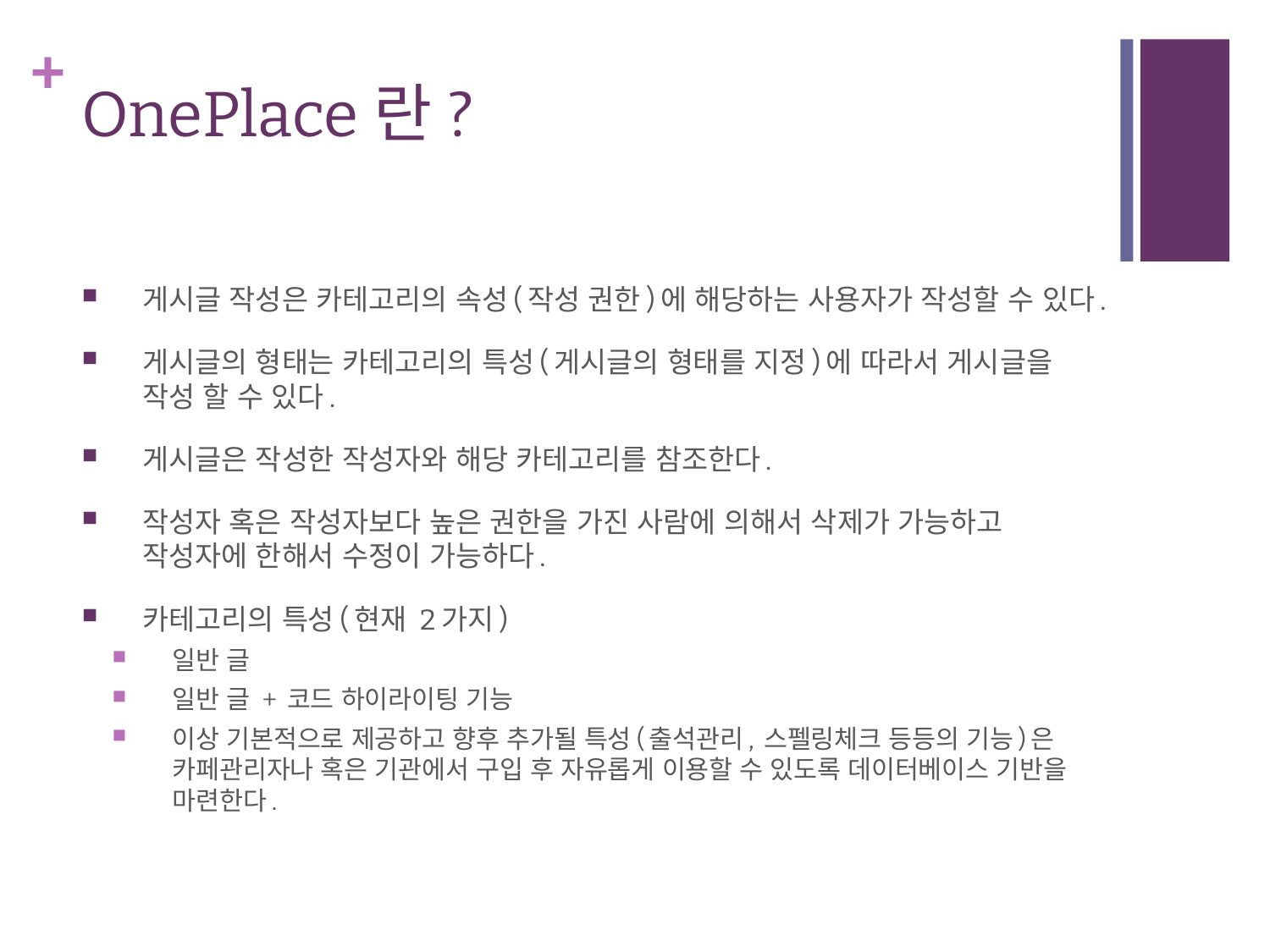

# OnePlace란?
게시글 작성은 카테고리의 속성(작성 권한)에 해당하는 사용자가 작성할 수 있다.
게시글의 형태는 카테고리의 특성(게시글의 형태를 지정)에 따라서 게시글을 작성 할 수 있다.
게시글은 작성한 작성자와 해당 카테고리를 참조한다.
작성자 혹은 작성자보다 높은 권한을 가진 사람에 의해서 삭제가 가능하고 작성자에 한해서 수정이 가능하다.
카테고리의 특성(현재 2가지)
일반 글
일반 글 + 코드 하이라이팅 기능
이상 기본적으로 제공하고 향후 추가될 특성(출석관리, 스펠링체크 등등의 기능)은 카페관리자나 혹은 기관에서 구입 후 자유롭게 이용할 수 있도록 데이터베이스 기반을 마련한다.